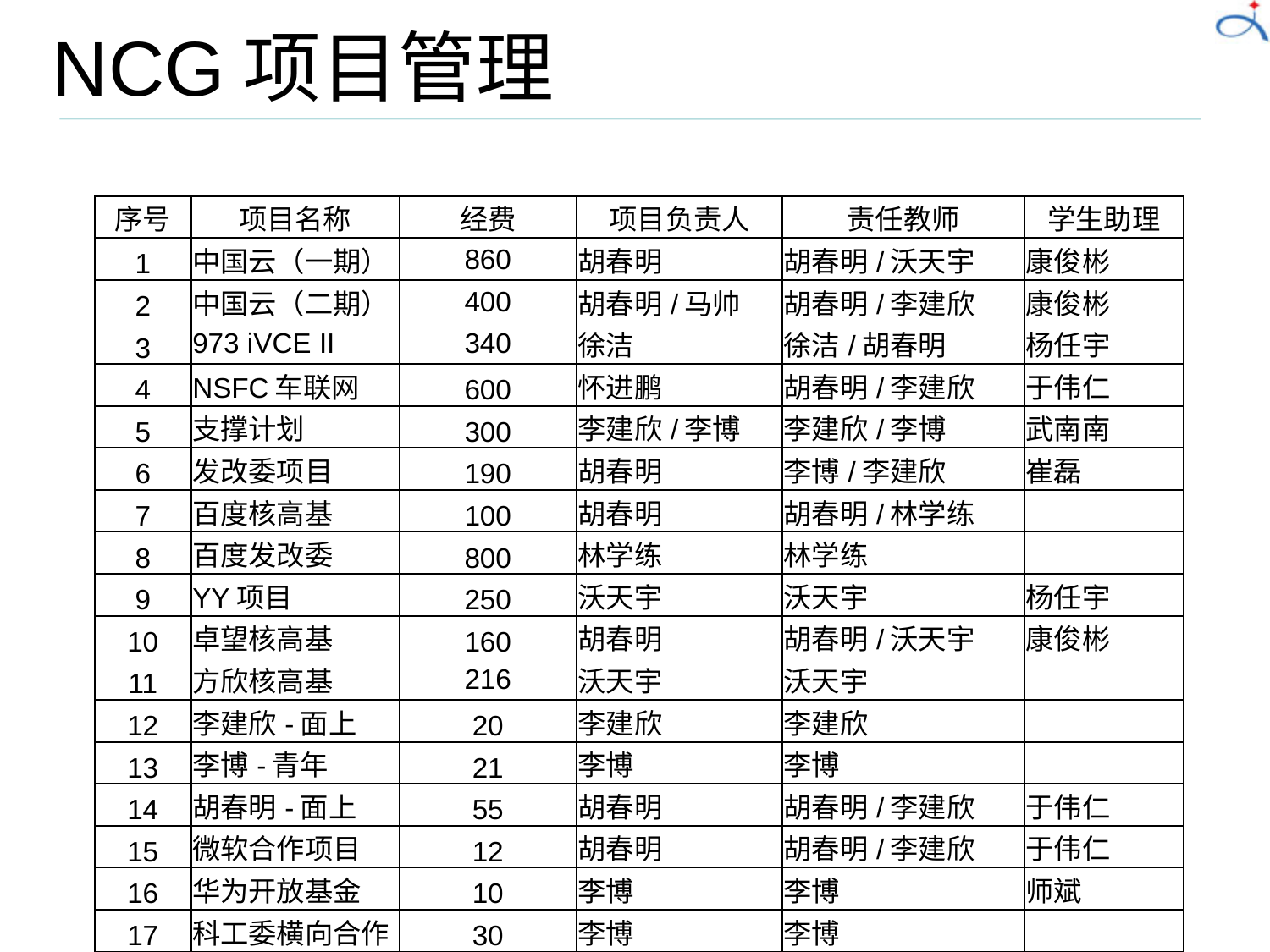

# NCG项目管理
| 序号 | 项目名称 | 经费 | 项目负责人 | 责任教师 | 学生助理 |
| --- | --- | --- | --- | --- | --- |
| 1 | 中国云（一期） | 860 | 胡春明 | 胡春明/沃天宇 | 康俊彬 |
| 2 | 中国云（二期） | 400 | 胡春明/马帅 | 胡春明/李建欣 | 康俊彬 |
| 3 | 973 iVCE II | 340 | 徐洁 | 徐洁/胡春明 | 杨任宇 |
| 4 | NSFC车联网 | 600 | 怀进鹏 | 胡春明/李建欣 | 于伟仁 |
| 5 | 支撑计划 | 300 | 李建欣/李博 | 李建欣/李博 | 武南南 |
| 6 | 发改委项目 | 190 | 胡春明 | 李博/李建欣 | 崔磊 |
| 7 | 百度核高基 | 100 | 胡春明 | 胡春明/林学练 |  |
| 8 | 百度发改委 | 800 | 林学练 | 林学练 |  |
| 9 | YY项目 | 250 | 沃天宇 | 沃天宇 | 杨任宇 |
| 10 | 卓望核高基 | 160 | 胡春明 | 胡春明/沃天宇 | 康俊彬 |
| 11 | 方欣核高基 | 216 | 沃天宇 | 沃天宇 |  |
| 12 | 李建欣-面上 | 20 | 李建欣 | 李建欣 |  |
| 13 | 李博-青年 | 21 | 李博 | 李博 |  |
| 14 | 胡春明-面上 | 55 | 胡春明 | 胡春明/李建欣 | 于伟仁 |
| 15 | 微软合作项目 | 12 | 胡春明 | 胡春明/李建欣 | 于伟仁 |
| 16 | 华为开放基金 | 10 | 李博 | 李博 | 师斌 |
| 17 | 科工委横向合作 | 30 | 李博 | 李博 |  |